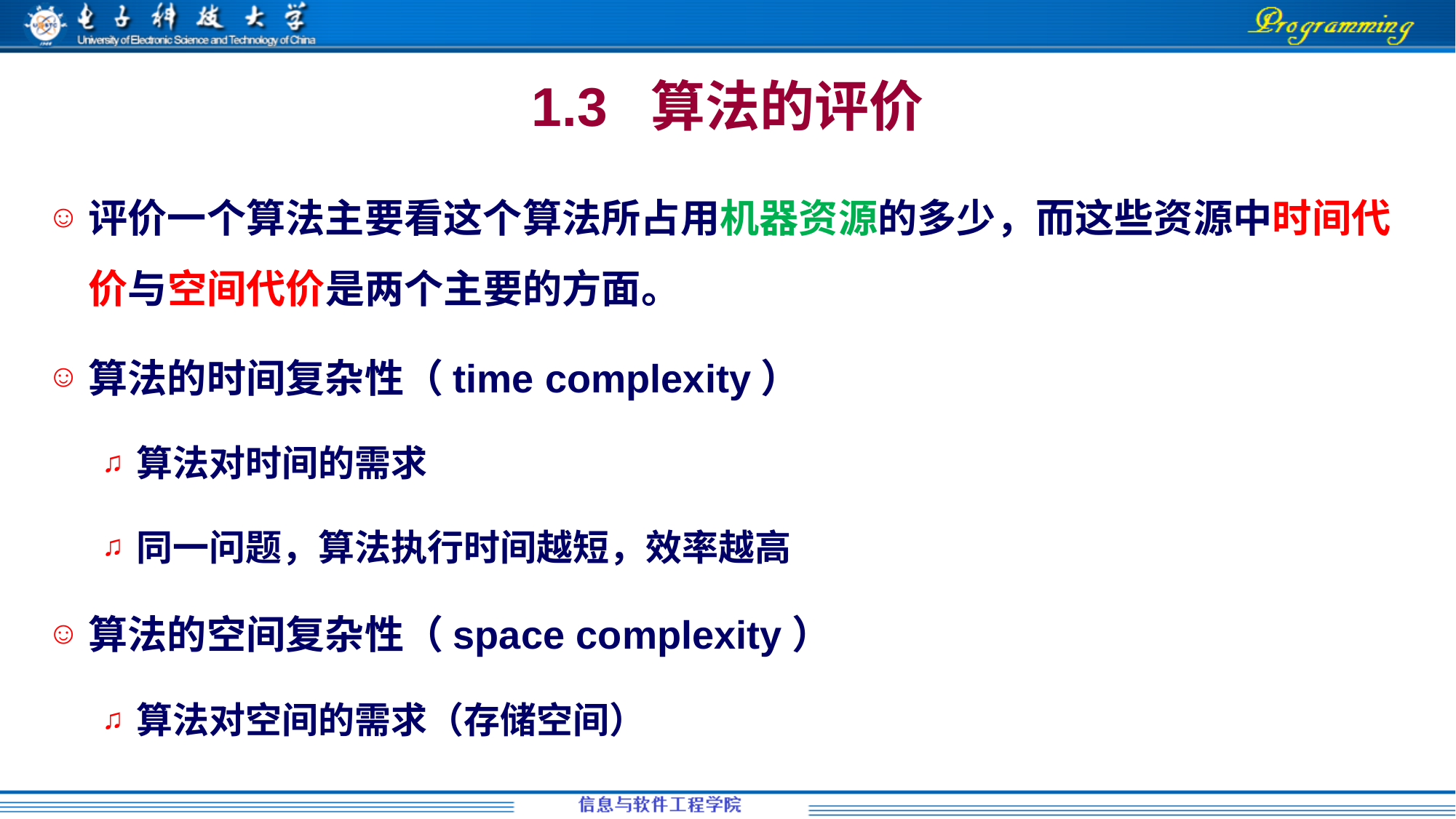

# 1.3  算法的评价
评价一个算法主要看这个算法所占用机器资源的多少，而这些资源中时间代价与空间代价是两个主要的方面。
算法的时间复杂性（time complexity）
算法对时间的需求
同一问题，算法执行时间越短，效率越高
算法的空间复杂性（space complexity）
算法对空间的需求（存储空间）